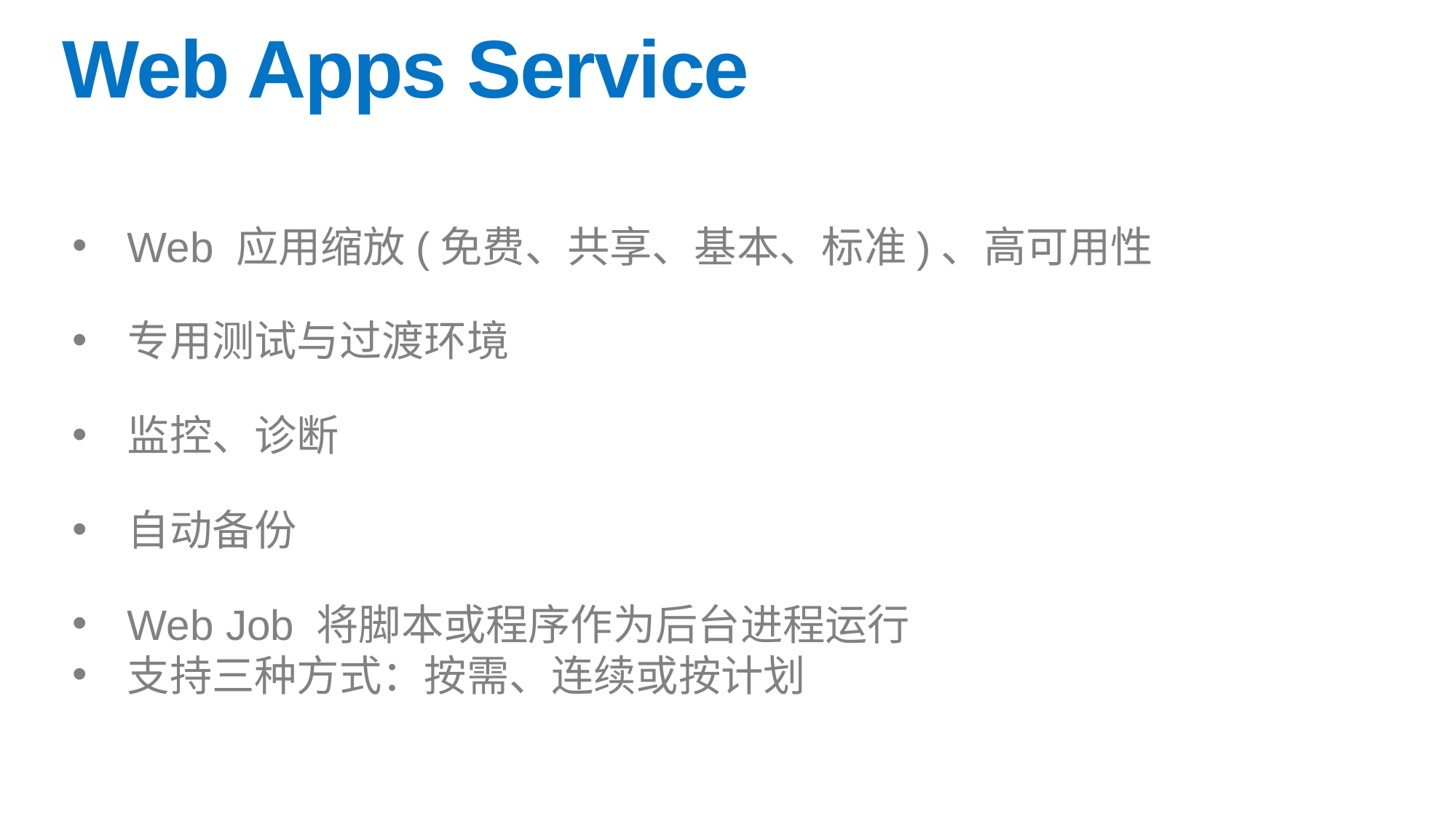

# Web Apps Service
Web 应用缩放(免费、共享、基本、标准)、高可用性
专用测试与过渡环境
监控、诊断
自动备份
Web Job 将脚本或程序作为后台进程运行
支持三种方式：按需、连续或按计划